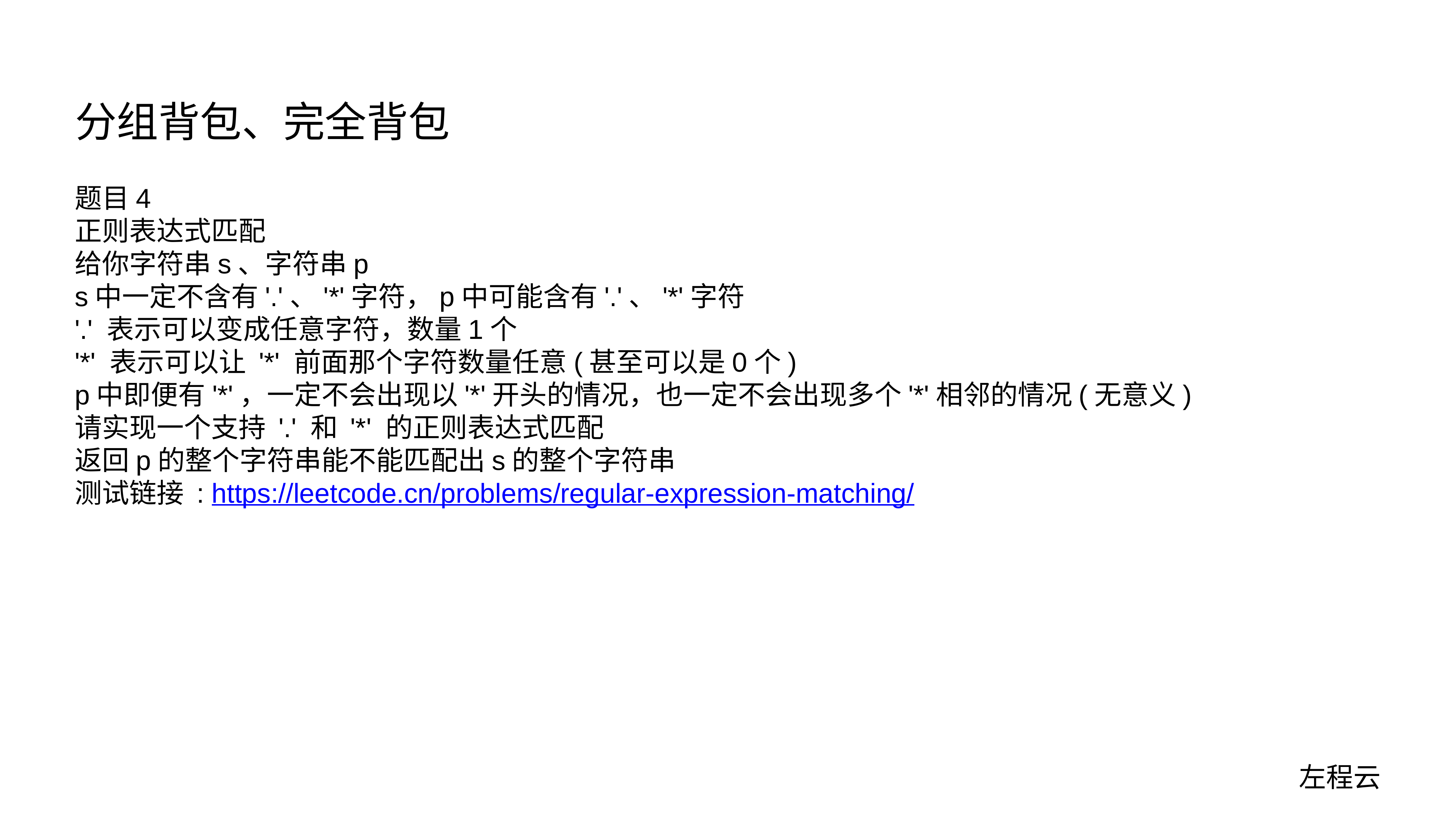

# 分组背包、完全背包
题目4
正则表达式匹配
给你字符串s、字符串p
s中一定不含有'.'、'*'字符，p中可能含有'.'、'*'字符
'.' 表示可以变成任意字符，数量1个
'*' 表示可以让 '*' 前面那个字符数量任意(甚至可以是0个)
p中即便有'*'，一定不会出现以'*'开头的情况，也一定不会出现多个'*'相邻的情况(无意义)
请实现一个支持 '.' 和 '*' 的正则表达式匹配
返回p的整个字符串能不能匹配出s的整个字符串
测试链接 : https://leetcode.cn/problems/regular-expression-matching/
左程云